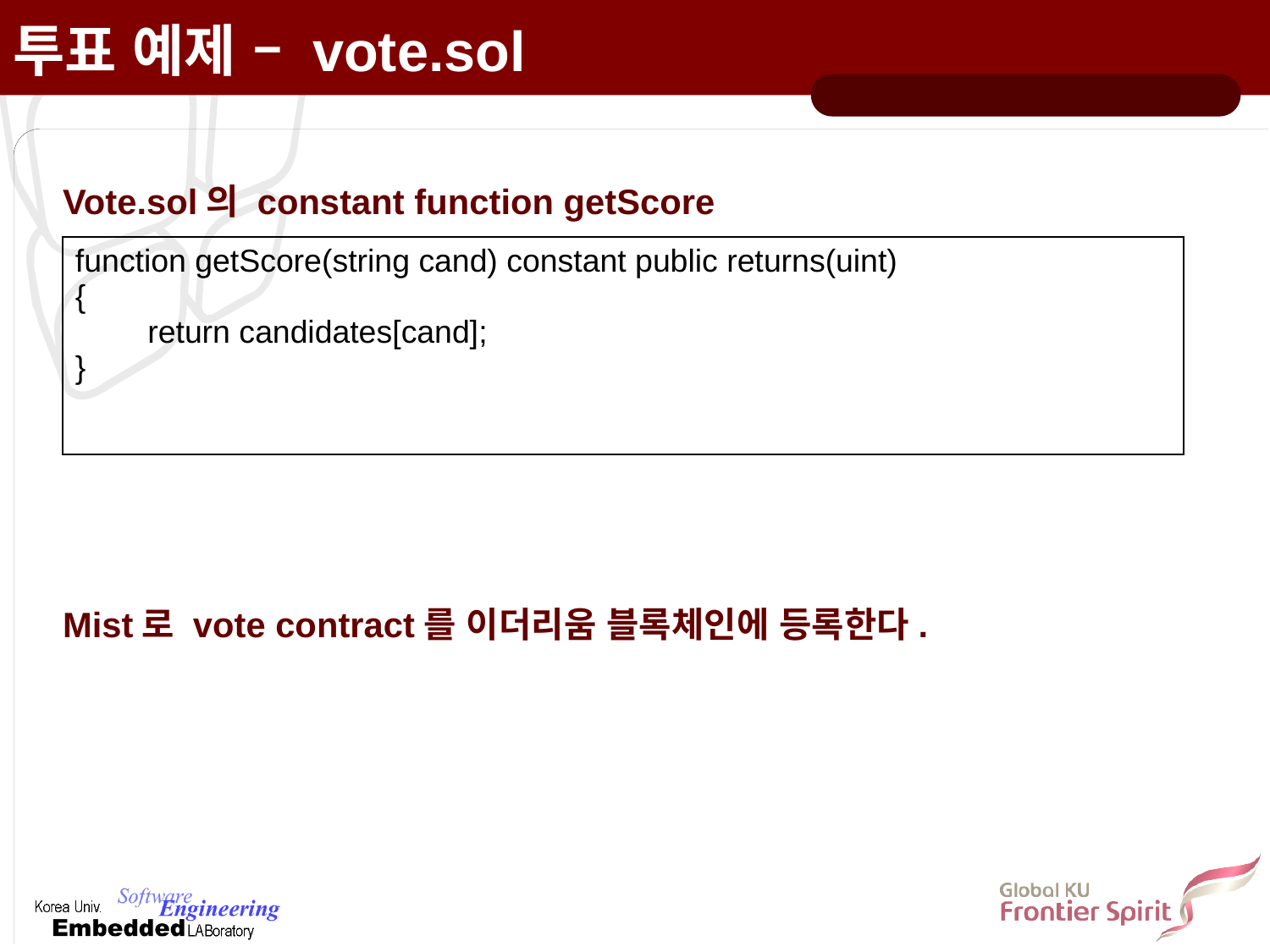

# 투표 예제 – vote.sol

Vote.sol의 constant function getScore

Mist로 vote contract를 이더리움 블록체인에 등록한다.

| function getScore(string cand) constant public returns(uint) { return candidates[cand]; } |
| --- |